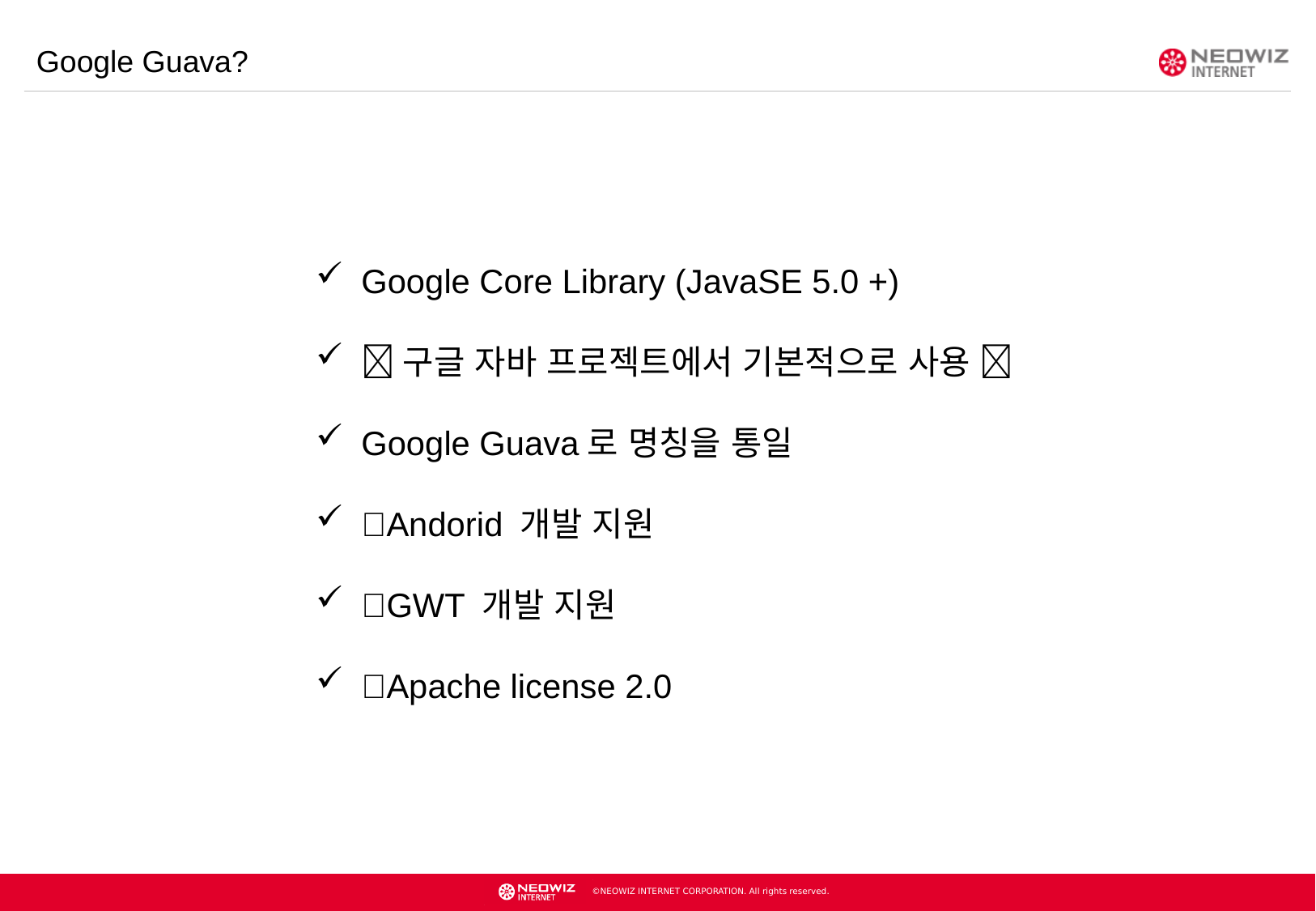

Google Guava?
Google Core Library (JavaSE 5.0 +)

􏰀구글 자바 프로젝트에서 기본적으로 사용 􏰀

Google Guava로 명칭을 통일

􏰀Andorid 개발 지원

􏰀GWT 개발 지원

􏰀Apache license 2.0